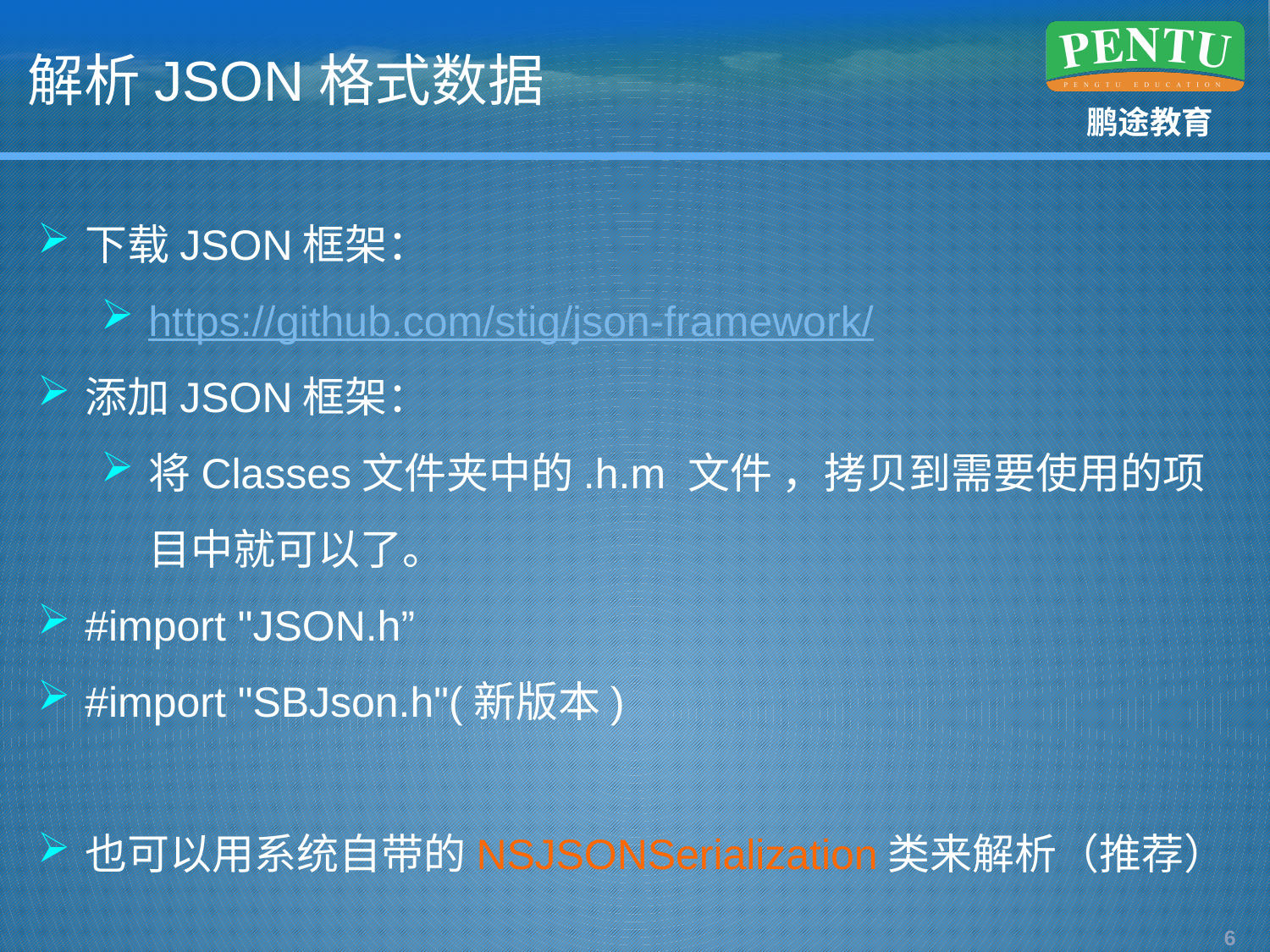

# 解析JSON格式数据
下载JSON框架：
https://github.com/stig/json-framework/
添加JSON框架：
将Classes文件夹中的.h.m 文件 ，拷贝到需要使用的项目中就可以了。
#import "JSON.h”
#import "SBJson.h"(新版本)

也可以用系统自带的NSJSONSerialization类来解析（推荐）
6